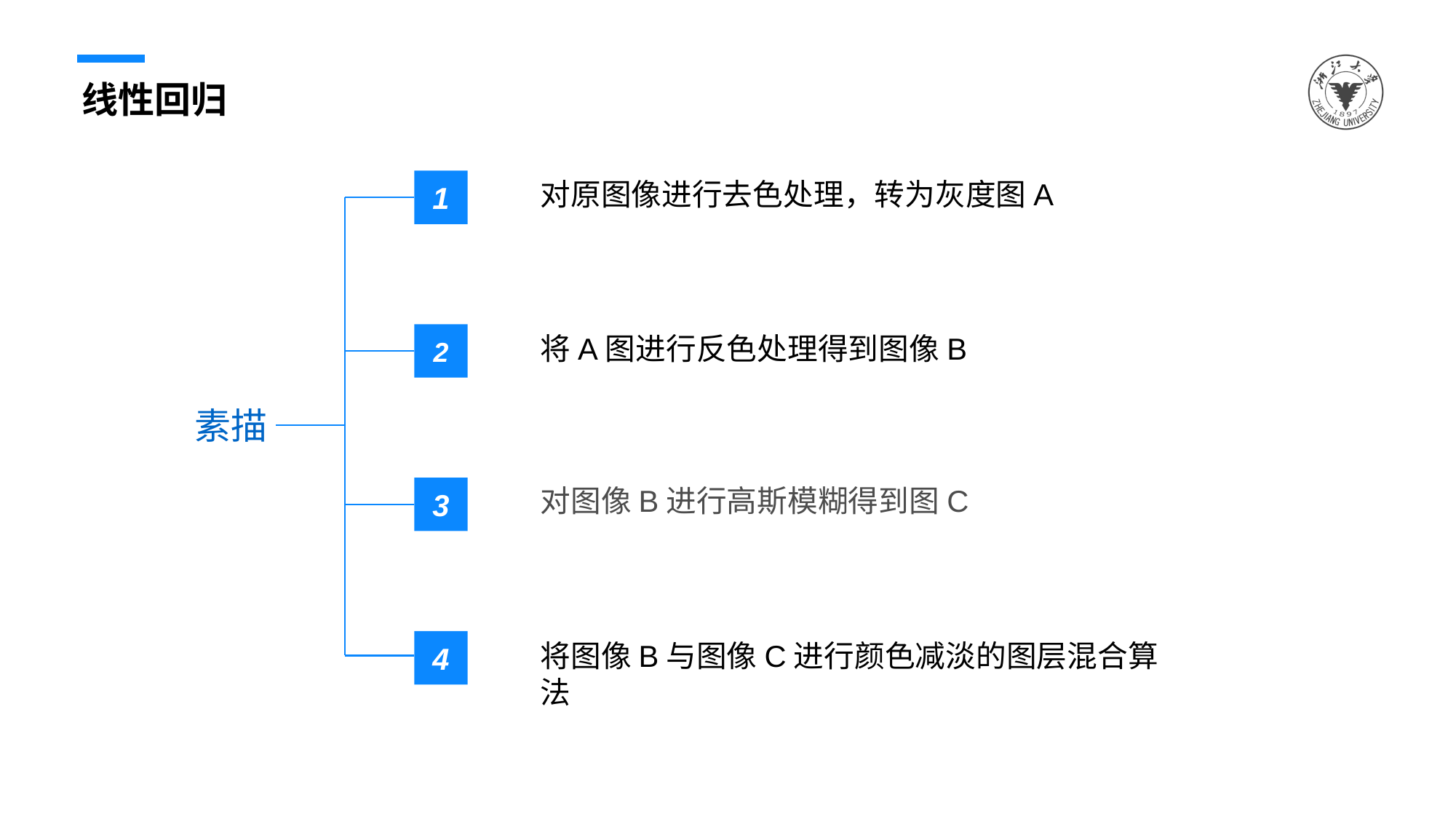

线性回归
对原图像进行去色处理，转为灰度图A
1
2
4
将A图进行反色处理得到图像B
  素描
对图像B进行高斯模糊得到图C
3
将图像B与图像C进行颜色减淡的图层混合算法